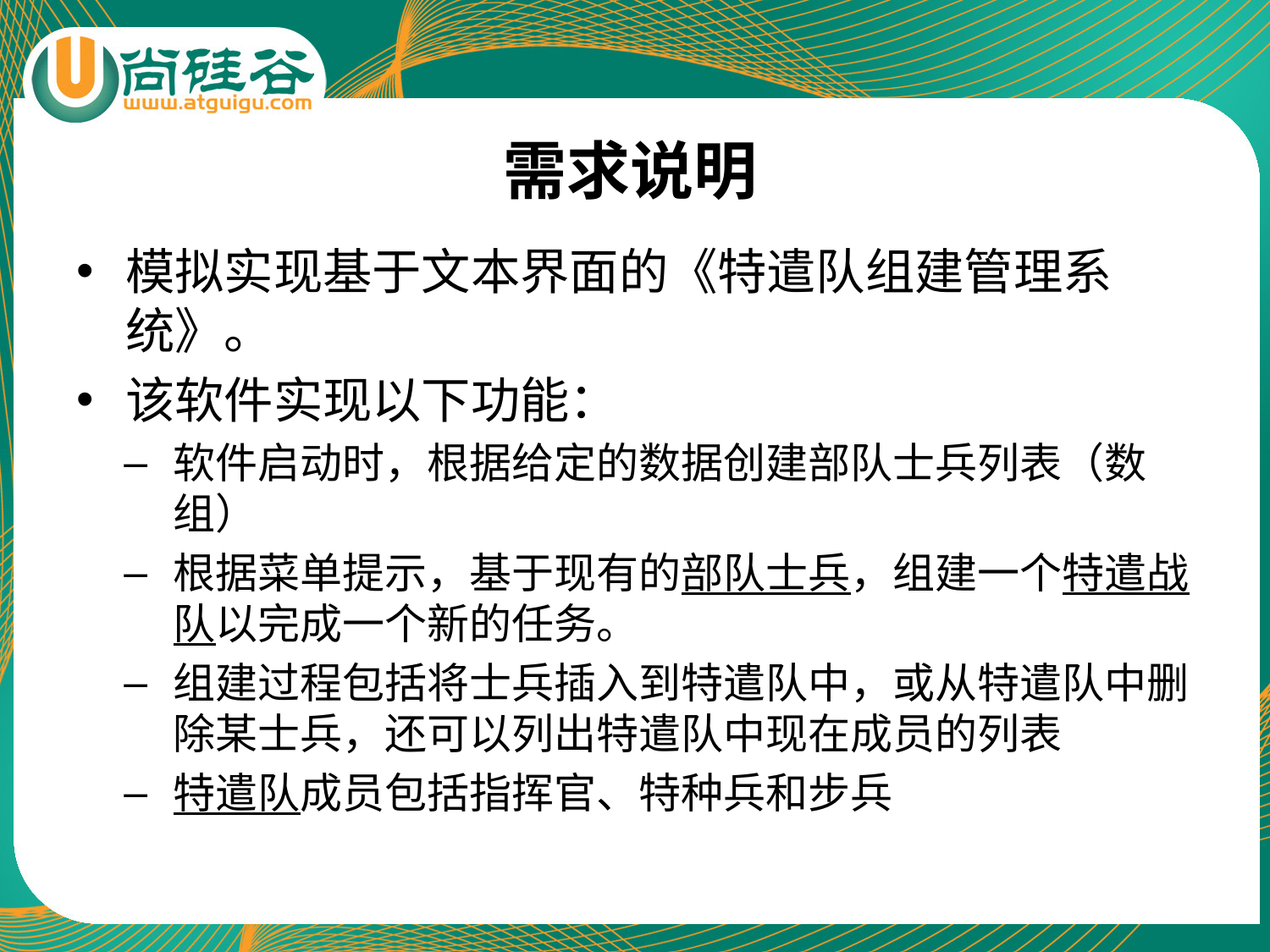

# 需求说明
模拟实现基于文本界面的《特遣队组建管理系统》。
该软件实现以下功能：
软件启动时，根据给定的数据创建部队士兵列表（数组）
根据菜单提示，基于现有的部队士兵，组建一个特遣战队以完成一个新的任务。
组建过程包括将士兵插入到特遣队中，或从特遣队中删除某士兵，还可以列出特遣队中现在成员的列表
特遣队成员包括指挥官、特种兵和步兵